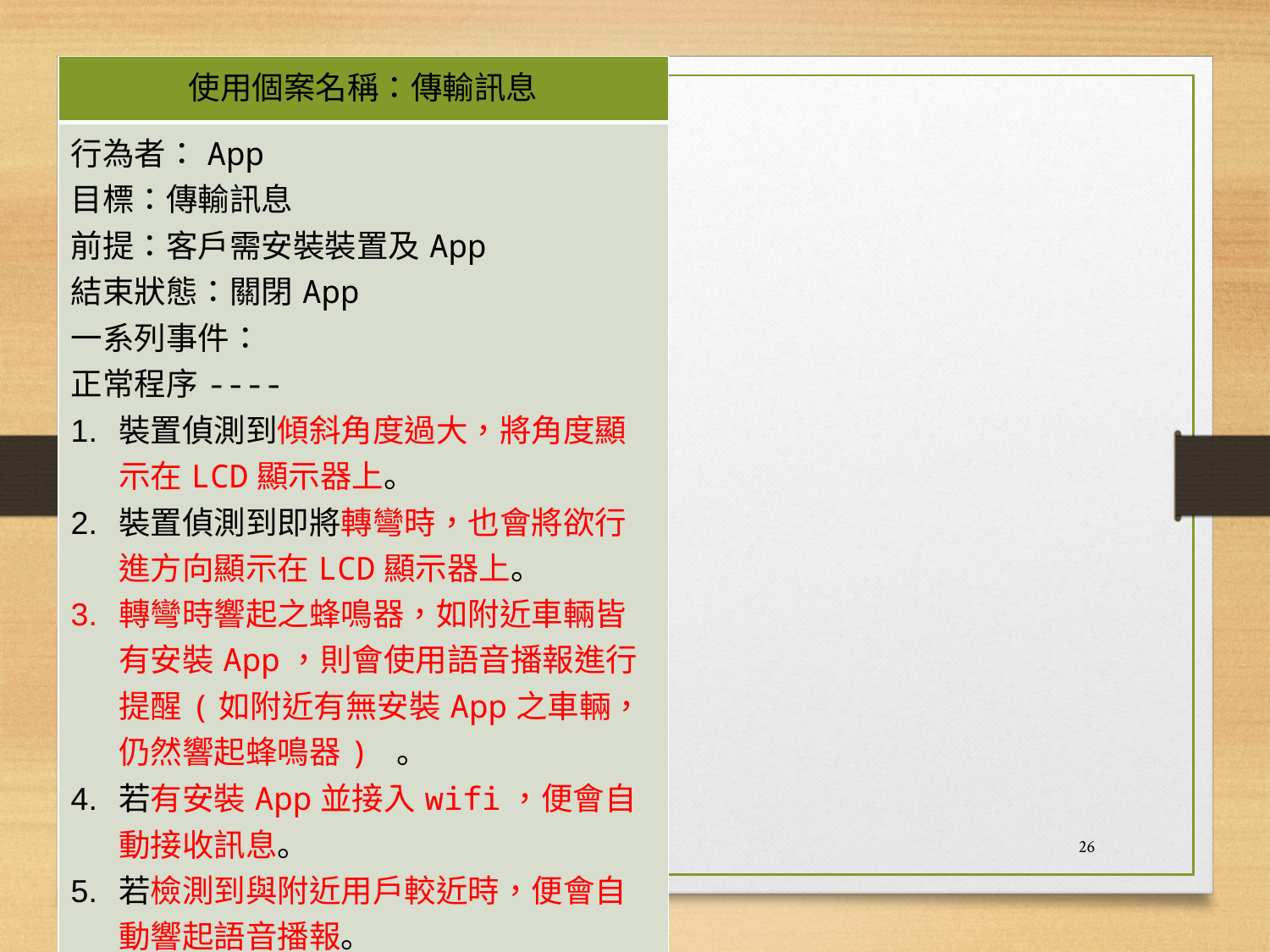

| 使用個案名稱：傳輸訊息 |
| --- |
| 行為者：App 目標：傳輸訊息 前提：客戶需安裝裝置及App 結束狀態：關閉App 一系列事件： 正常程序---- 裝置偵測到傾斜角度過大，將角度顯示在LCD顯示器上。 裝置偵測到即將轉彎時，也會將欲行進方向顯示在LCD顯示器上。 轉彎時響起之蜂鳴器，如附近車輛皆有安裝App，則會使用語音播報進行提醒(如附近有無安裝App之車輛，仍然響起蜂鳴器) 。 若有安裝App並接入wifi，便會自動接收訊息。 若檢測到與附近用戶較近時，便會自動響起語音播報。 |
26